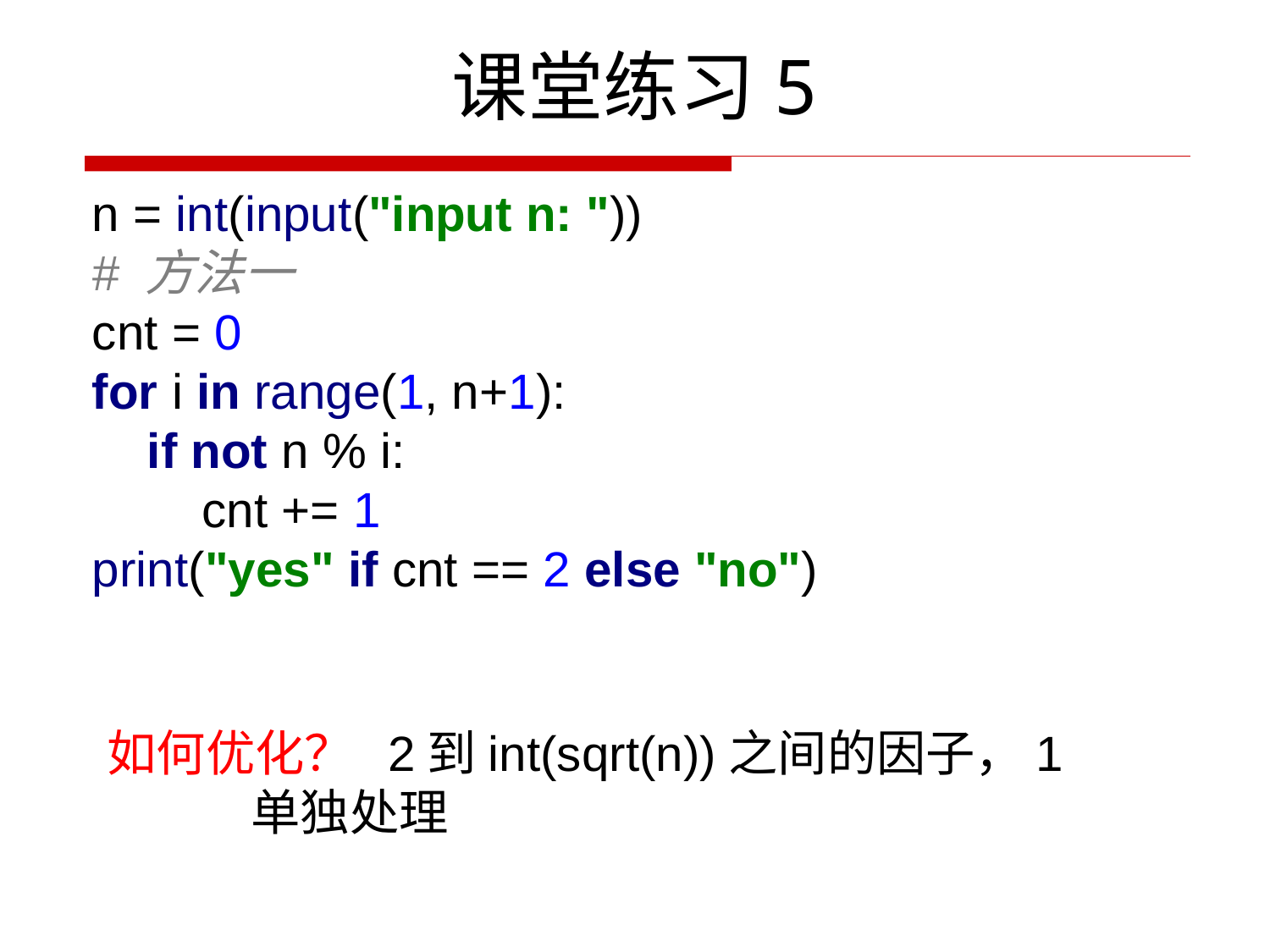

课堂练习5
n = int(input("input n: "))
# 方法一
cnt = 0
for i in range(1, n+1):
    if not n % i:
        cnt += 1
print("yes" if cnt == 2 else "no")
如何优化？  2到int(sqrt(n))之间的因子，1
            单独处理